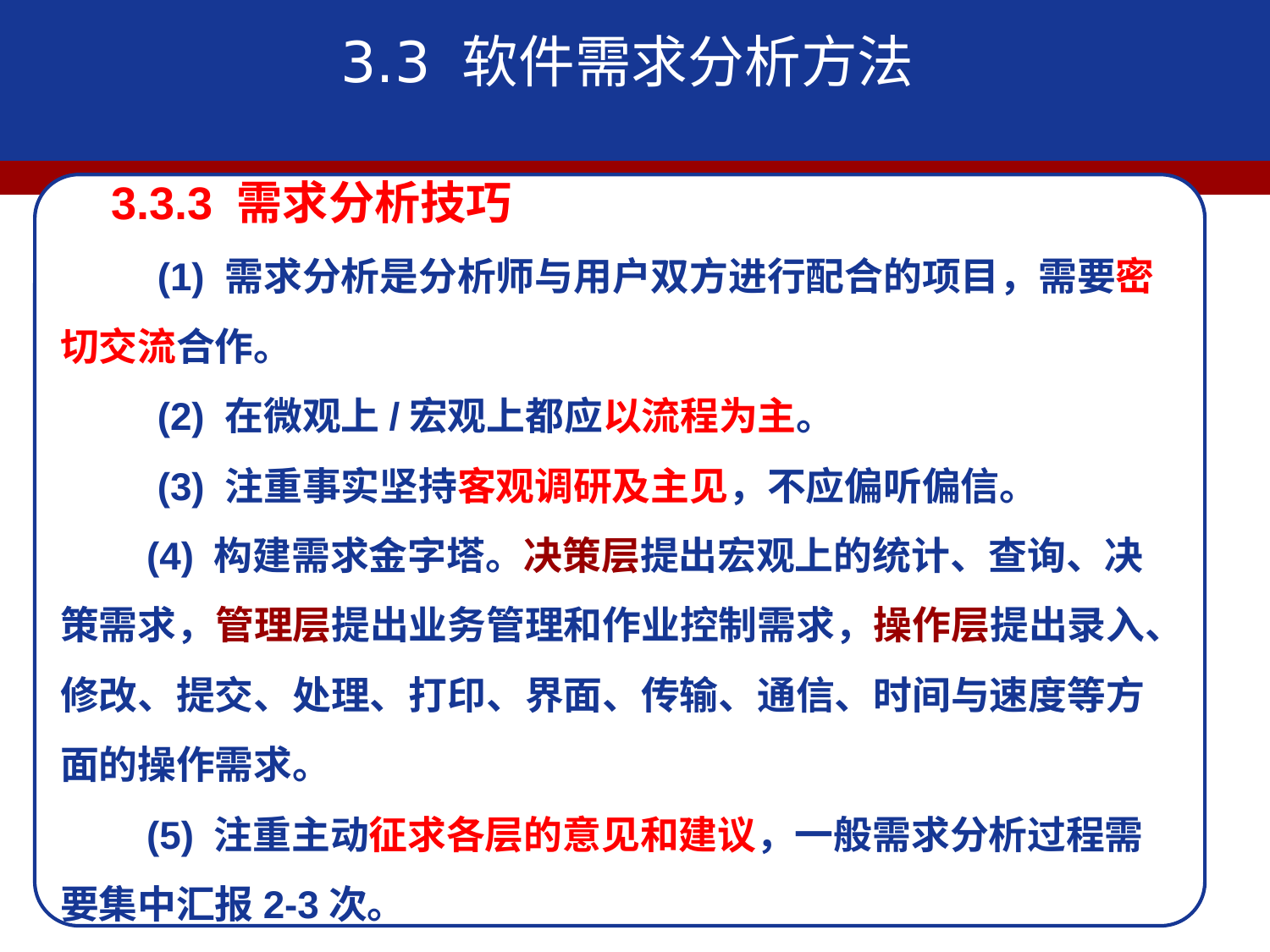

3.3 软件需求分析方法

    3.3.3 需求分析技巧
         (1) 需求分析是分析师与用户双方进行配合的项目，需要密切交流合作。
         (2) 在微观上/宏观上都应以流程为主。
         (3) 注重事实坚持客观调研及主见，不应偏听偏信。
        (4) 构建需求金字塔。决策层提出宏观上的统计、查询、决策需求，管理层提出业务管理和作业控制需求，操作层提出录入、修改、提交、处理、打印、界面、传输、通信、时间与速度等方面的操作需求。
        (5) 注重主动征求各层的意见和建议，一般需求分析过程需要集中汇报2-3次。